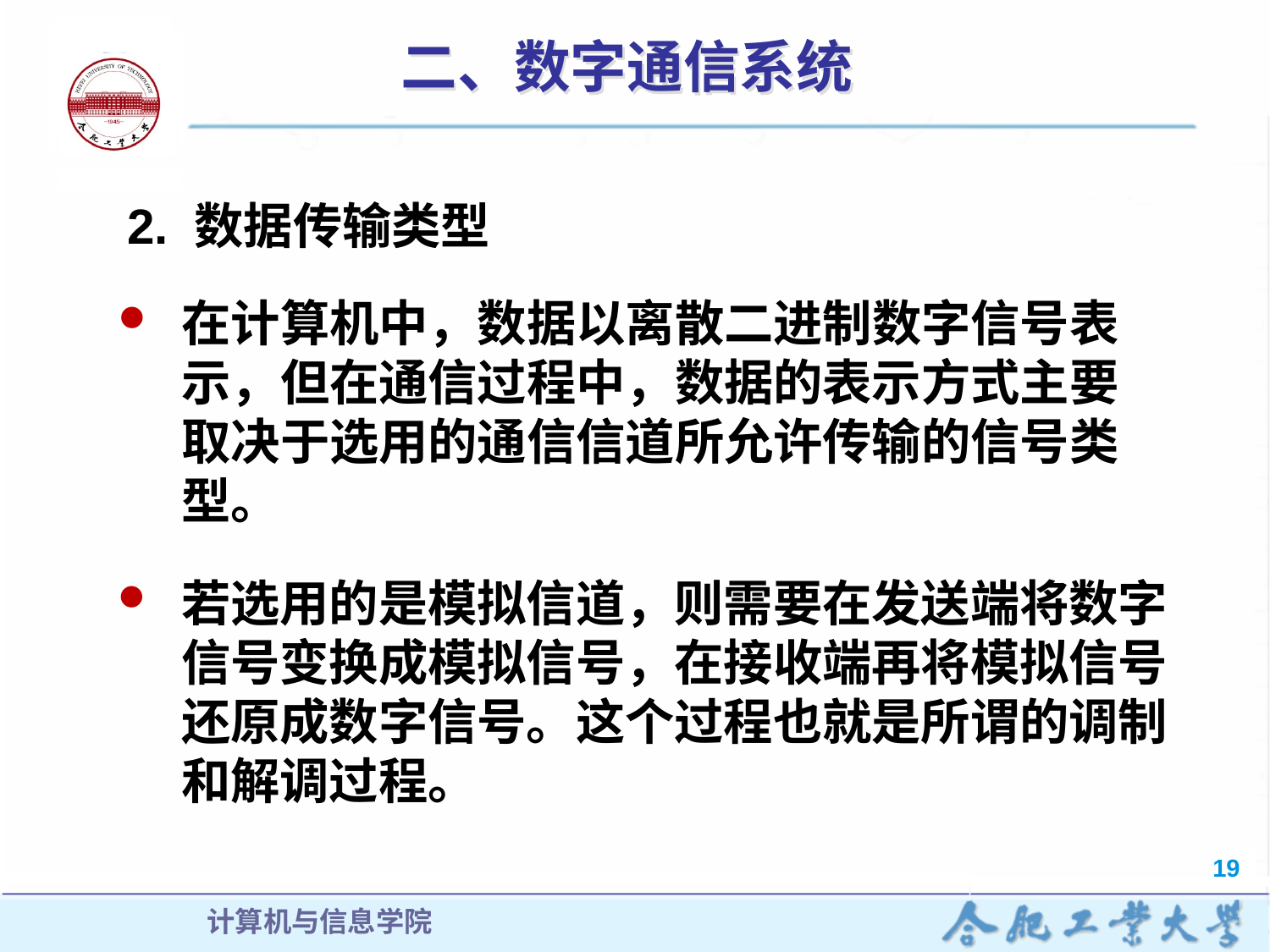

# 二、数字通信系统
2. 数据传输类型
在计算机中，数据以离散二进制数字信号表示，但在通信过程中，数据的表示方式主要取决于选用的通信信道所允许传输的信号类型。
若选用的是模拟信道，则需要在发送端将数字信号变换成模拟信号，在接收端再将模拟信号还原成数字信号。这个过程也就是所谓的调制和解调过程。